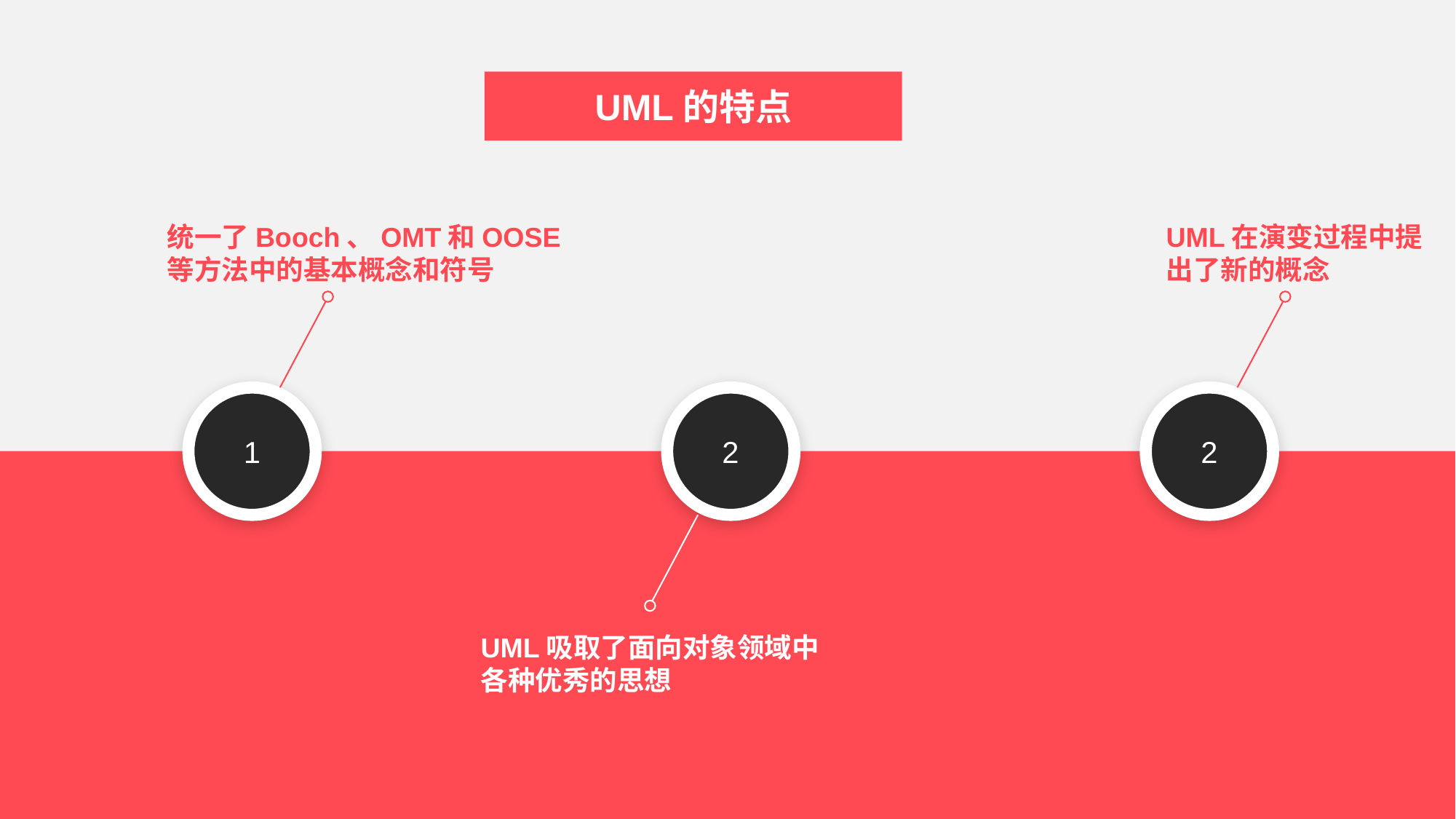

UML的特点
统一了Booch、OMT和OOSE
等方法中的基本概念和符号
UML在演变过程中提
出了新的概念

1

2

2

UML吸取了面向对象领域中
各种优秀的思想